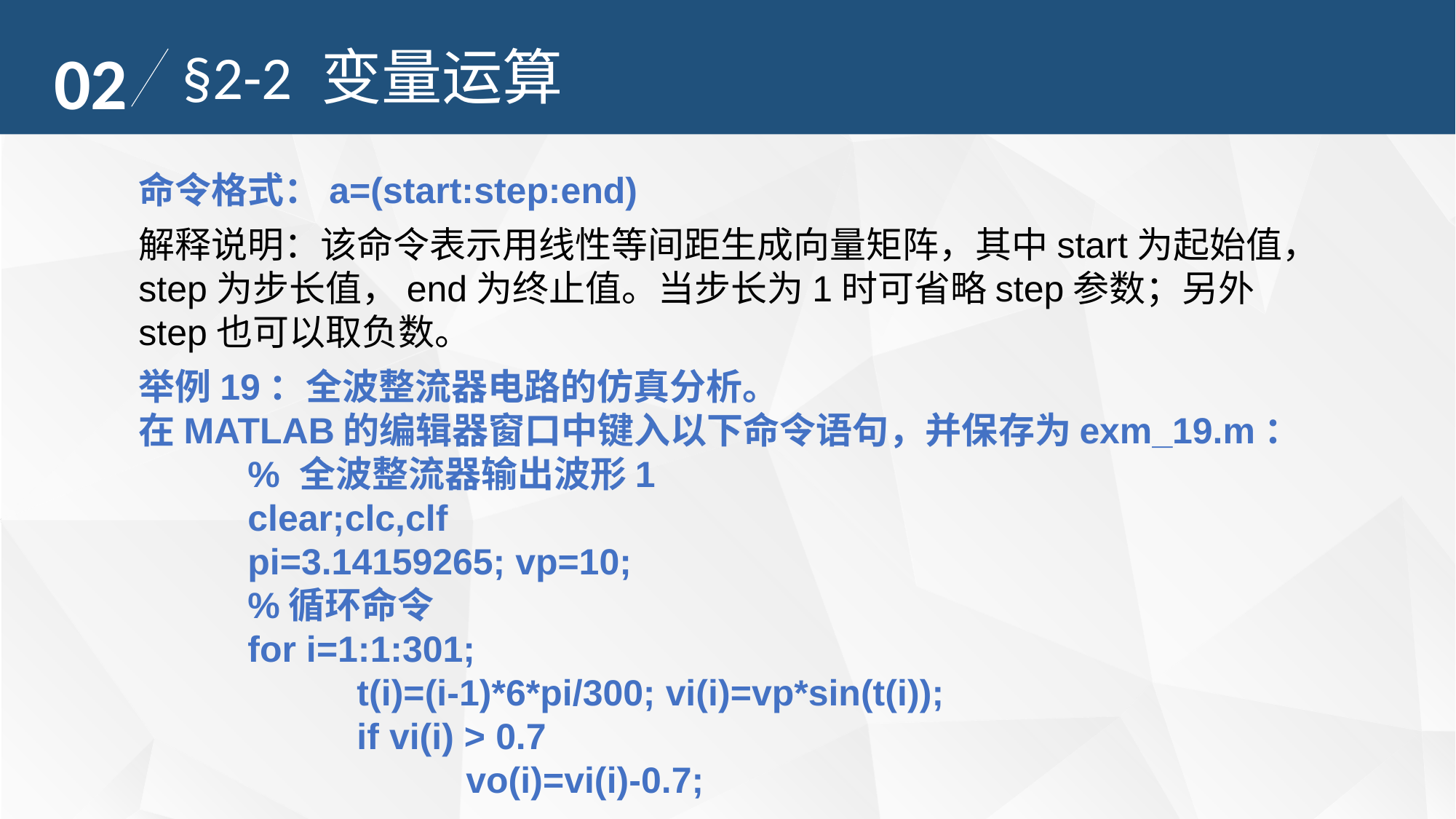

02
§2-2 变量运算
命令格式：a=(start:step:end)
解释说明：该命令表示用线性等间距生成向量矩阵，其中start为起始值，step为步长值，end为终止值。当步长为1时可省略step参数；另外step也可以取负数。
举例19：全波整流器电路的仿真分析。
在MATLAB的编辑器窗口中键入以下命令语句，并保存为exm_19.m：
	% 全波整流器输出波形1
	clear;clc,clf
	pi=3.14159265; vp=10;
	%循环命令
 	for i=1:1:301;
     		t(i)=(i-1)*6*pi/300; vi(i)=vp*sin(t(i));
     		if vi(i) > 0.7
         			vo(i)=vi(i)-0.7;